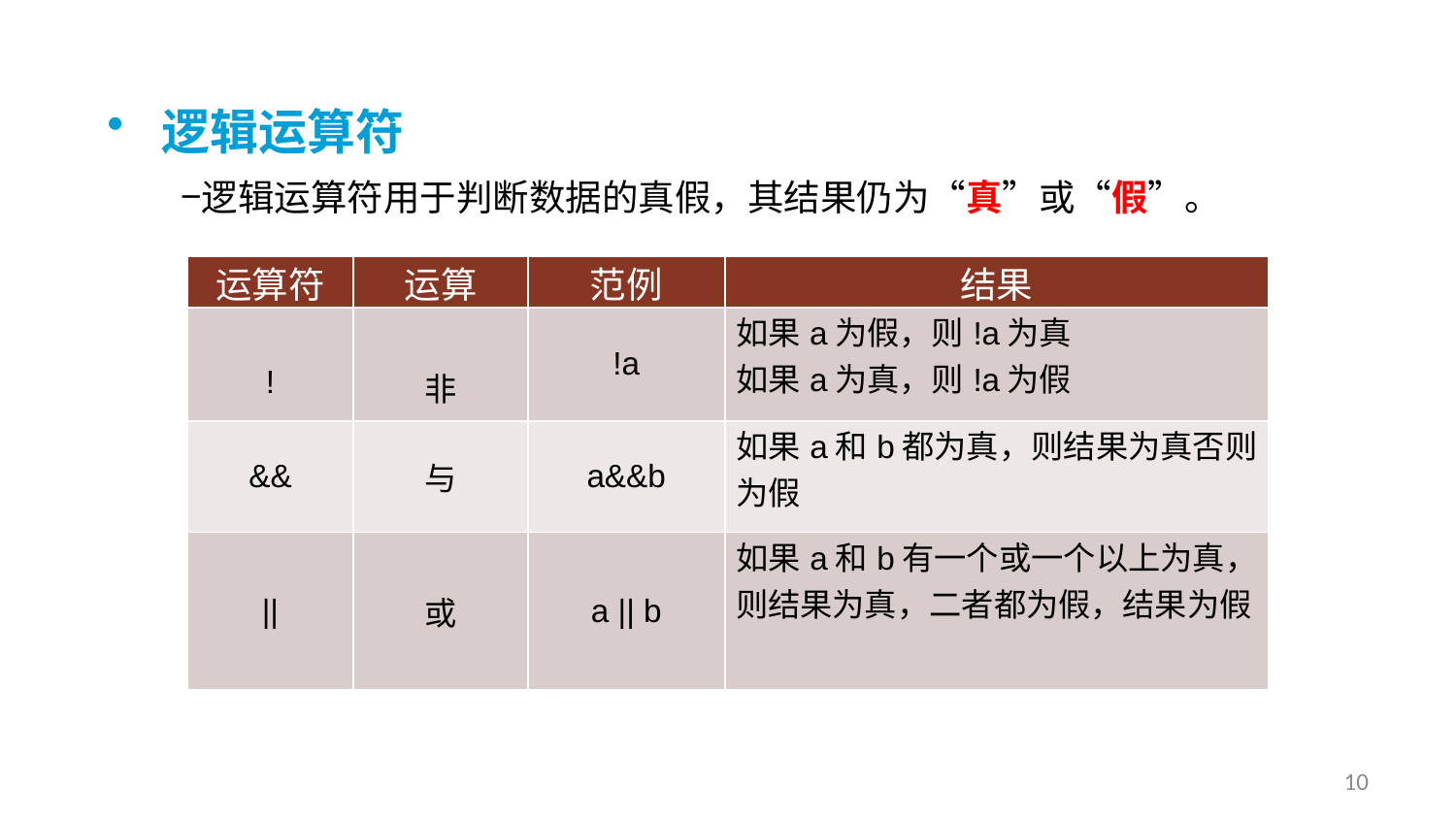

逻辑运算符
逻辑运算符用于判断数据的真假，其结果仍为“真”或“假”。
| 运算符 | 运算 | 范例 | 结果 |
| --- | --- | --- | --- |
| ! | 非 | !a | 如果a为假，则!a为真 如果a为真，则!a为假 |
| && | 与 | a&&b | 如果a和b都为真，则结果为真否则为假 |
| || | 或 | a || b | 如果a和b有一个或一个以上为真，则结果为真，二者都为假，结果为假 |
10